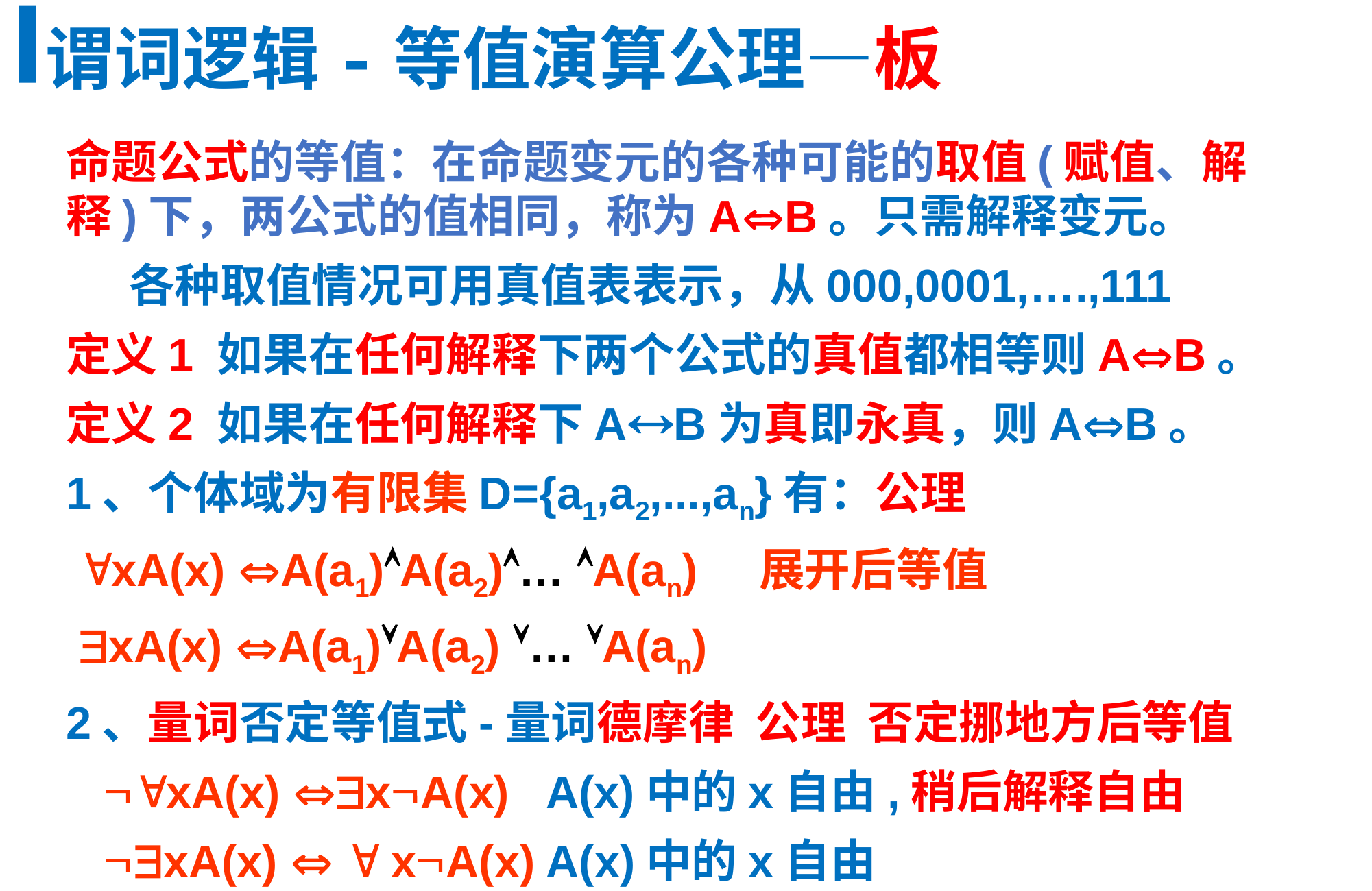

谓词逻辑-等值演算公理—板
命题公式的等值：在命题变元的各种可能的取值(赋值、解释)下，两公式的值相同，称为A⇔B。只需解释变元。
     各种取值情况可用真值表表示，从000,0001,….,111
定义1 如果在任何解释下两个公式的真值都相等则A⇔B。
定义2 如果在任何解释下A↔B为真即永真，则A⇔B。
1、个体域为有限集D={a1,a2,...,an}有：公理
 ∀xA(x) ⇔A(a1)∧A(a2)∧… ∧A(an)    展开后等值
 ∃xA(x) ⇔A(a1)∨A(a2) ∨… ∨A(an)
2、量词否定等值式-量词德摩律  公理  否定挪地方后等值
   ¬∀xA(x) ⇔∃x¬A(x)   A(x)中的x自由,稍后解释自由
   ¬∃xA(x) ⇔ ∀ x¬A(x) A(x)中的x自由